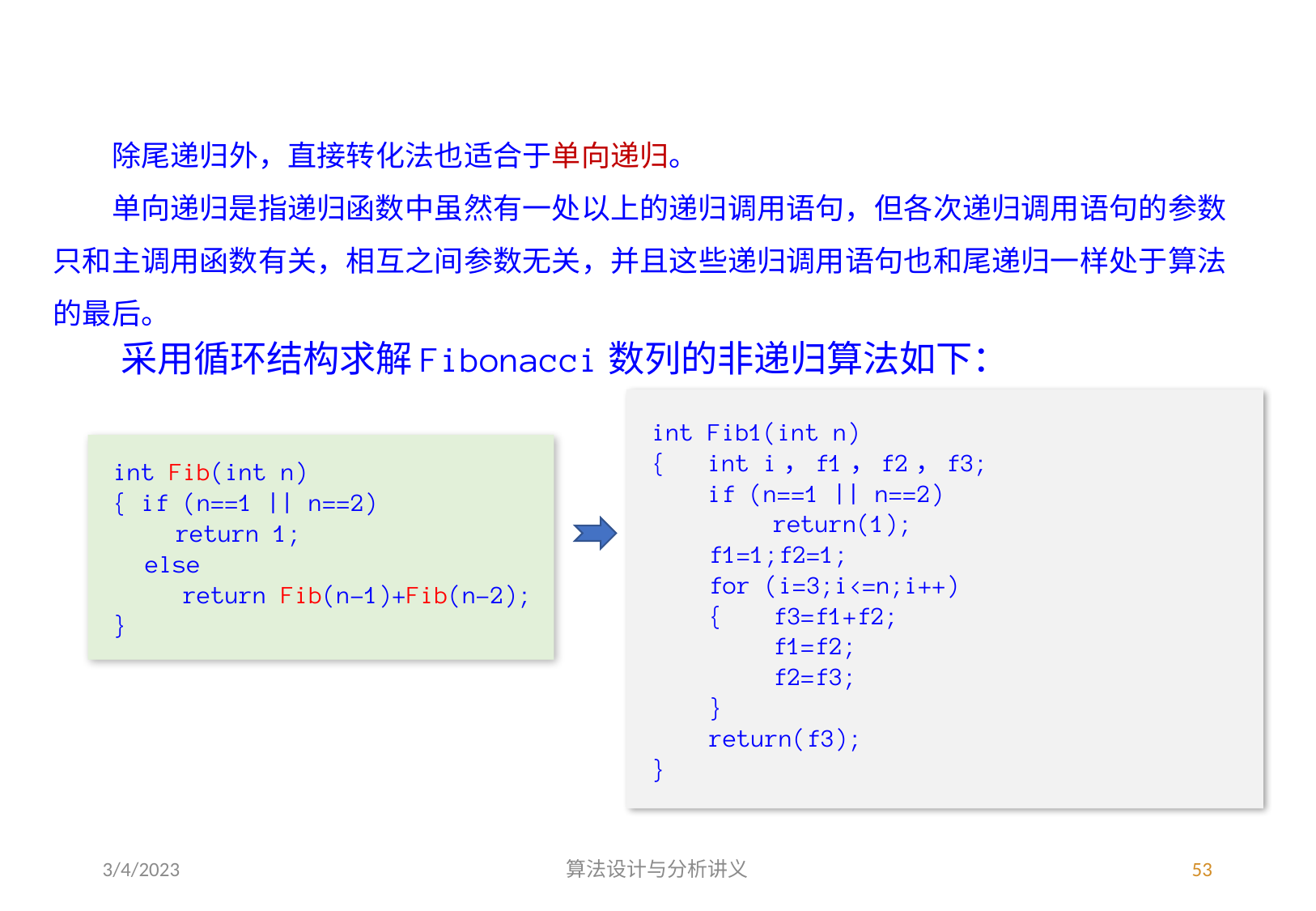

除尾递归外，直接转化法也适合于单向递归。
　　单向递归是指递归函数中虽然有一处以上的递归调用语句，但各次递归调用语句的参数只和主调用函数有关，相互之间参数无关，并且这些递归调用语句也和尾递归一样处于算法的最后。
采用循环结构求解Fibonacci数列的非递归算法如下：
int Fib1(int n)
{   int i，f1，f2，f3;
    if (n==1 || n==2)
	return(1);
　　f1=1;f2=1;
　　for (i=3;i<=n;i++)
　　{	f3=f1+f2;
	f1=f2;
	f2=f3;
　　}
　　return(f3);
}
int Fib(int n)
{ if (n==1 || n==2)
　　 return 1;
　else
     return Fib(n-1)+Fib(n-2);
}

3/4/2023
算法设计与分析讲义
53